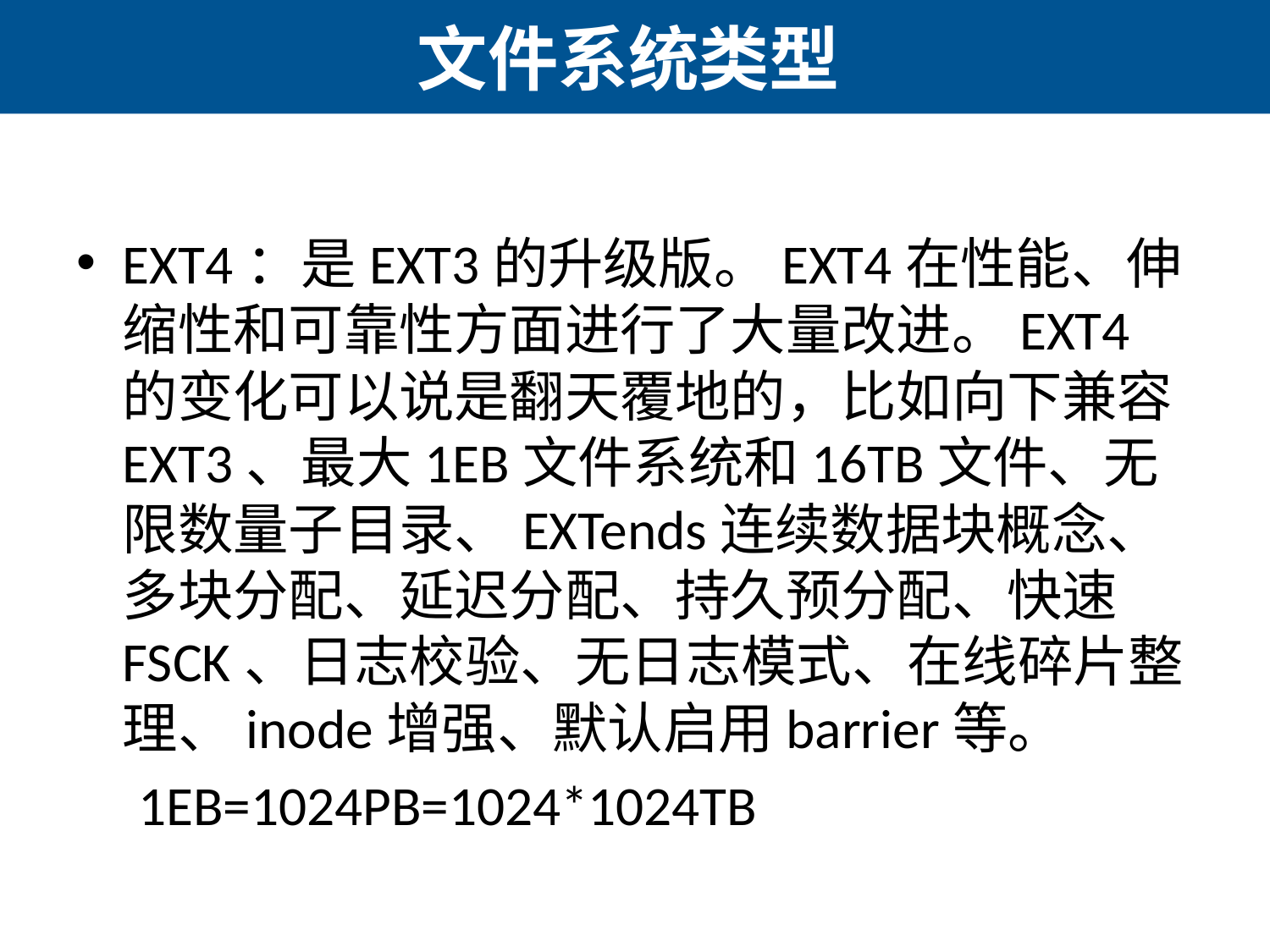

# 文件系统类型
EXT4：是EXT3的升级版。EXT4在性能、伸缩性和可靠性方面进行了大量改进。EXT4的变化可以说是翻天覆地的，比如向下兼容EXT3、最大1EB文件系统和16TB文件、无限数量子目录、EXTends连续数据块概念、多块分配、延迟分配、持久预分配、快速FSCK、日志校验、无日志模式、在线碎片整理、inode增强、默认启用barrier等。
     1EB=1024PB=1024*1024TB